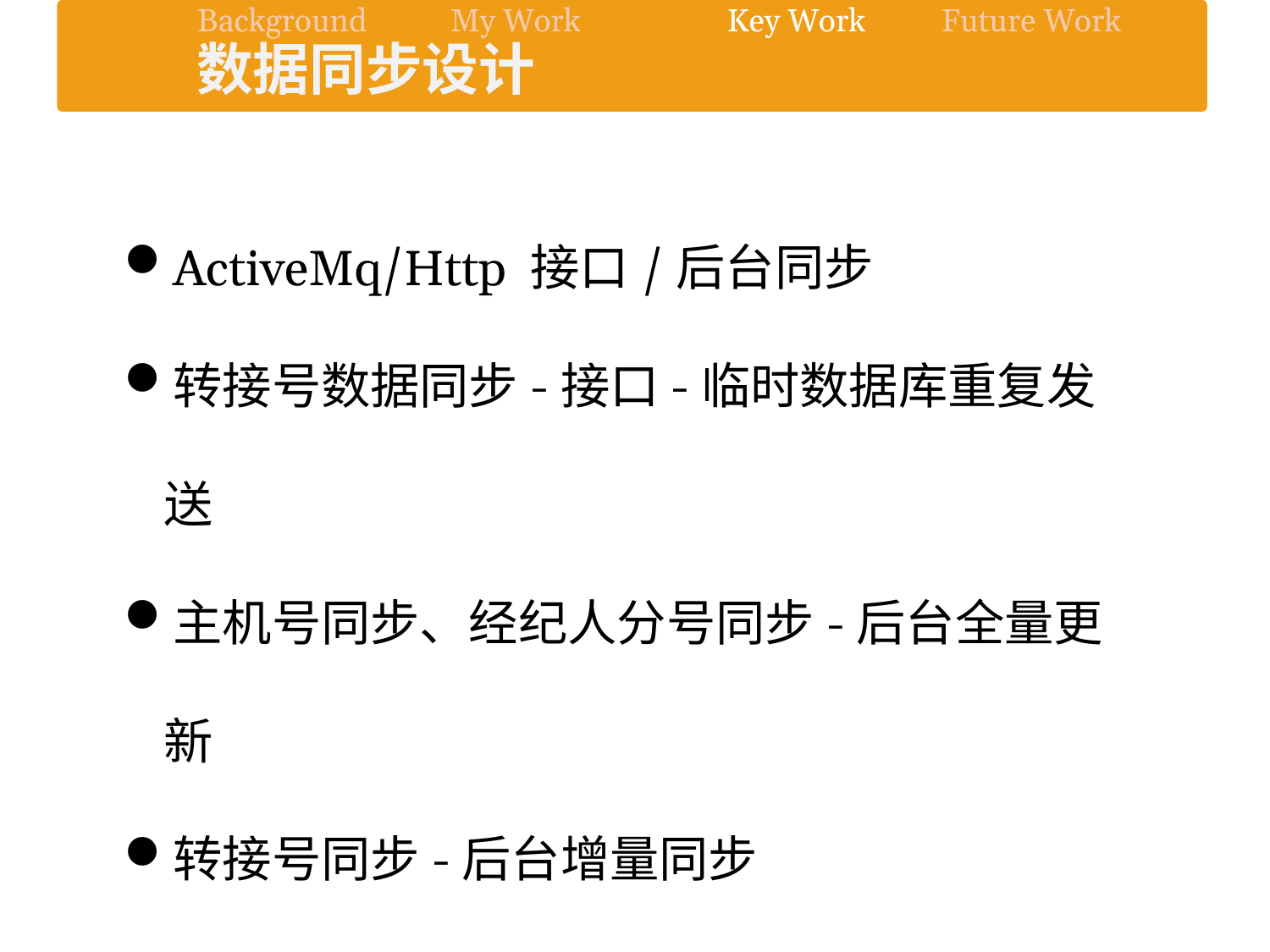

Background
My Work
Key Work
Future Work
数据同步设计
ActiveMq/Http 接口/后台同步
转接号数据同步-接口-临时数据库重复发送
主机号同步、经纪人分号同步-后台全量更新
转接号同步-后台增量同步
带看评价数据同步-MQ